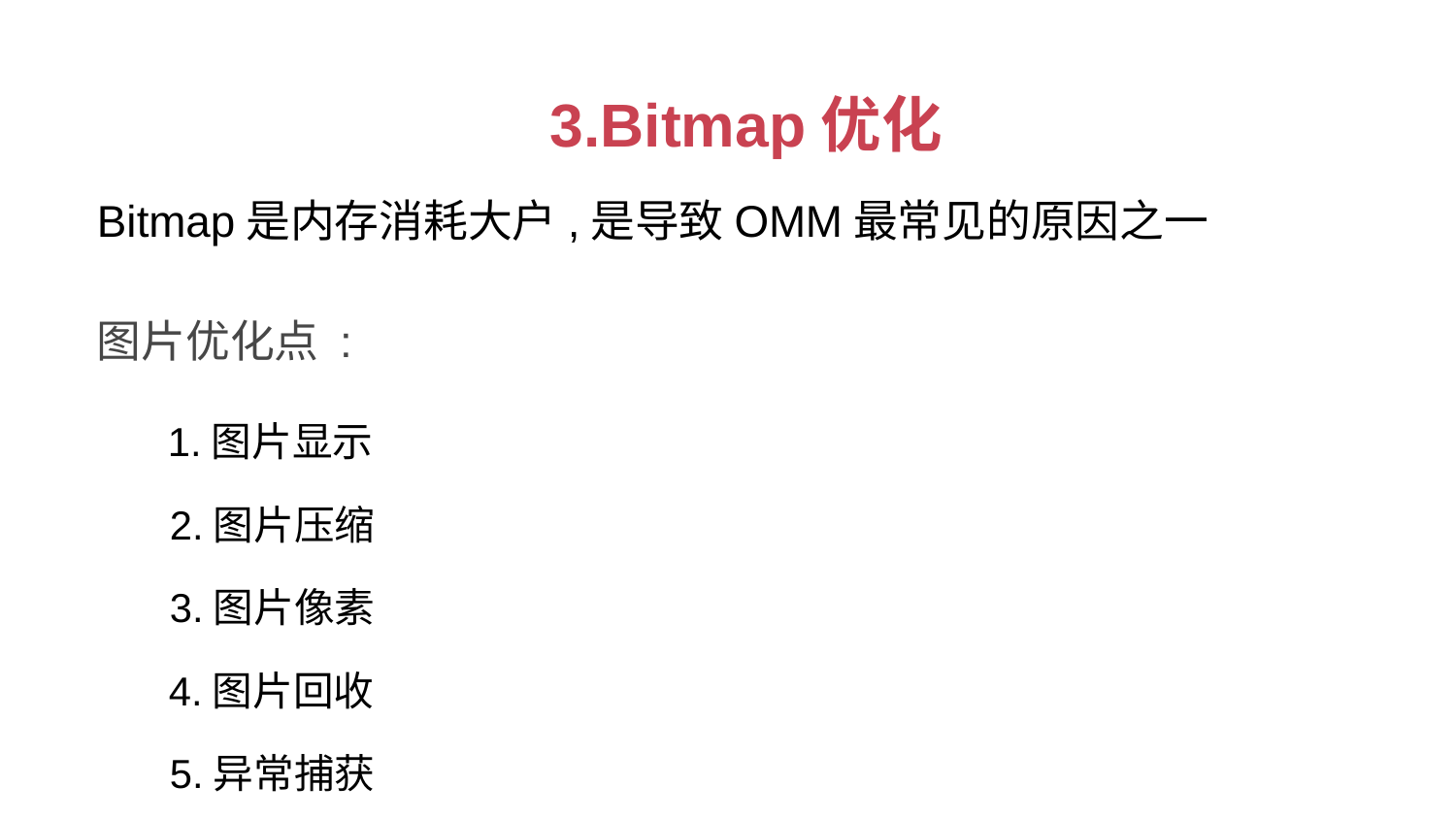

3.Bitmap优化
Bitmap是内存消耗大户,是导致OMM最常见的原因之一
图片优化点 :
1.图片显示
2.图片压缩
3.图片像素
4.图片回收
5.异常捕获